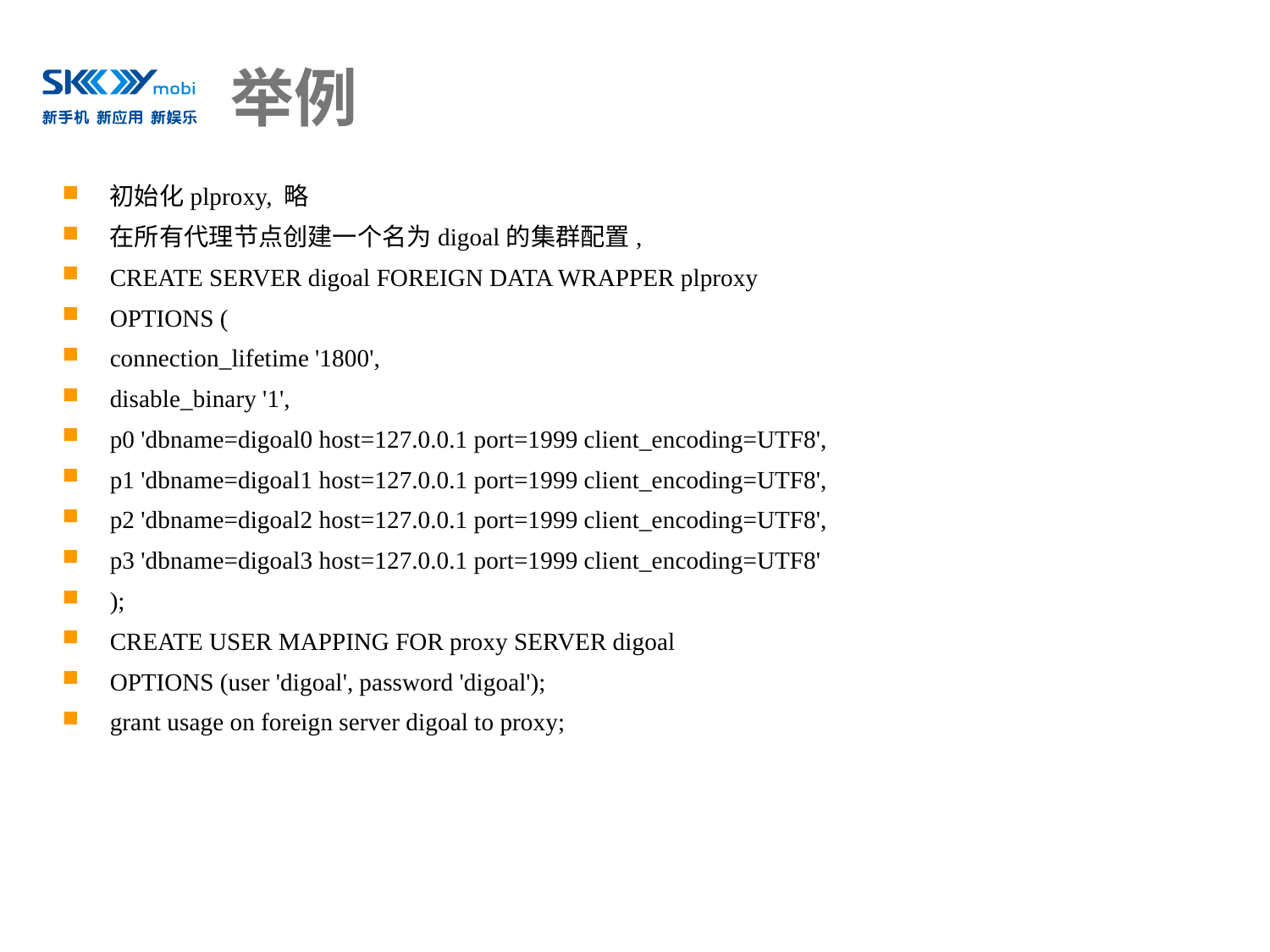

# 举例
初始化plproxy, 略
在所有代理节点创建一个名为digoal的集群配置,
CREATE SERVER digoal FOREIGN DATA WRAPPER plproxy
OPTIONS (
connection_lifetime '1800',
disable_binary '1',
p0 'dbname=digoal0 host=127.0.0.1 port=1999 client_encoding=UTF8',
p1 'dbname=digoal1 host=127.0.0.1 port=1999 client_encoding=UTF8',
p2 'dbname=digoal2 host=127.0.0.1 port=1999 client_encoding=UTF8',
p3 'dbname=digoal3 host=127.0.0.1 port=1999 client_encoding=UTF8'
);
CREATE USER MAPPING FOR proxy SERVER digoal
OPTIONS (user 'digoal', password 'digoal');
grant usage on foreign server digoal to proxy;